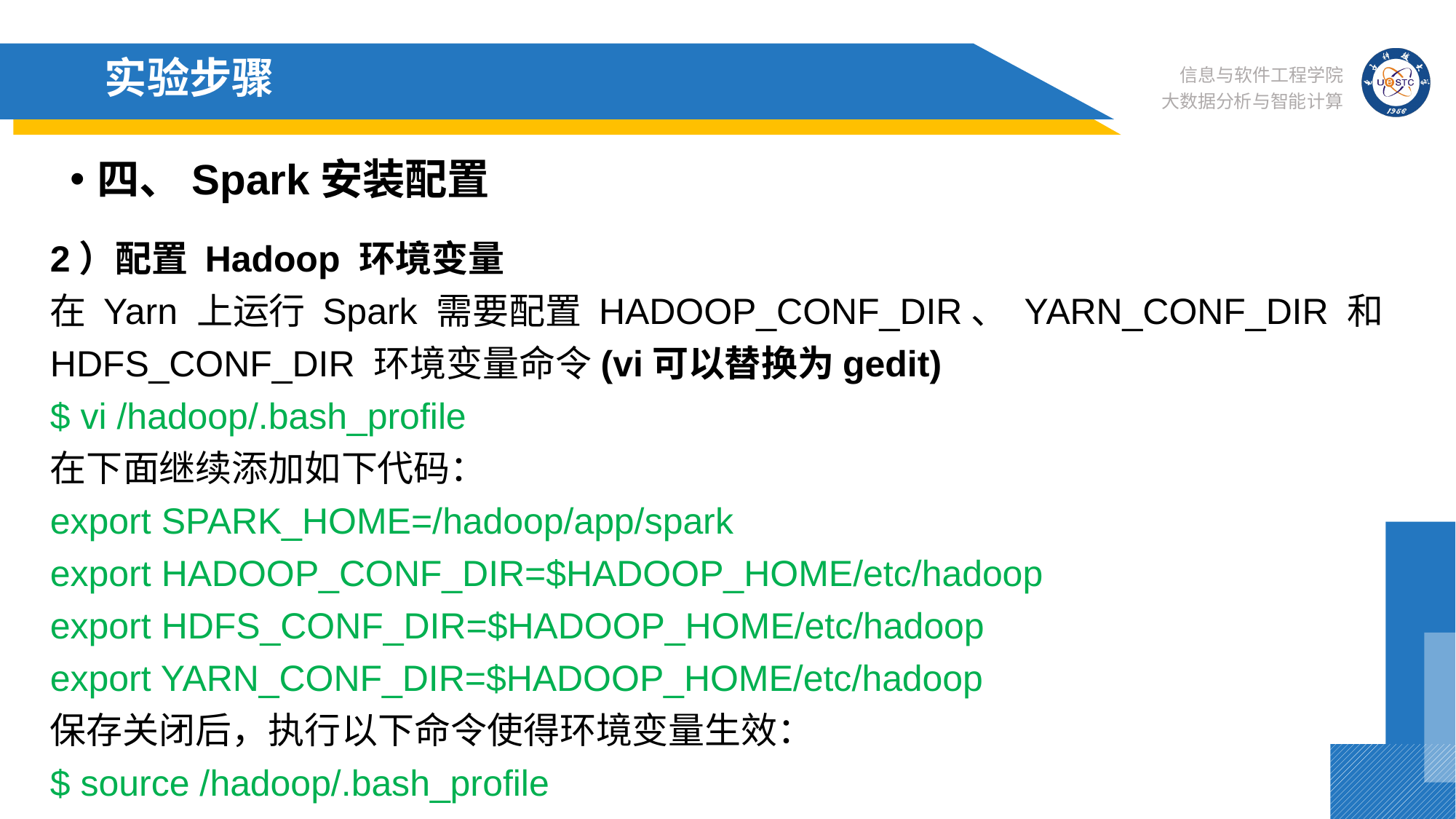

# 实验步骤
四、Spark安装配置

2）配置 Hadoop 环境变量
在 Yarn 上运行 Spark 需要配置 HADOOP_CONF_DIR、 YARN_CONF_DIR 和 HDFS_CONF_DIR 环境变量命令(vi可以替换为gedit)
$ vi /hadoop/.bash_profile
在下面继续添加如下代码：
export SPARK_HOME=/hadoop/app/spark
export HADOOP_CONF_DIR=$HADOOP_HOME/etc/hadoop
export HDFS_CONF_DIR=$HADOOP_HOME/etc/hadoop
export YARN_CONF_DIR=$HADOOP_HOME/etc/hadoop
保存关闭后，执行以下命令使得环境变量生效：
$ source /hadoop/.bash_profile